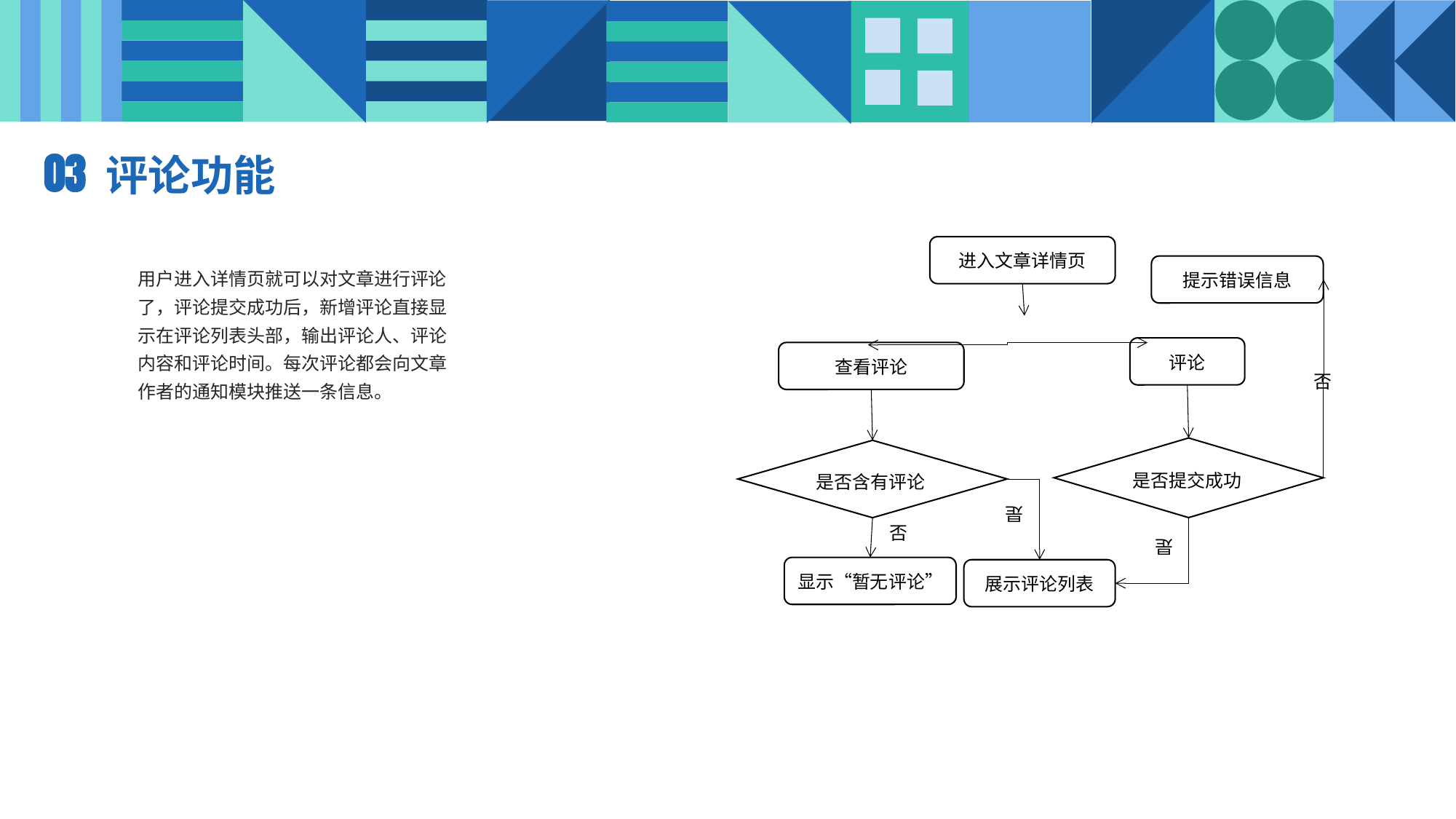

03 评论功能

进入文章详情页
提示错误信息
评论
查看评论
否
是否提交成功
是否含有评论
是
否
是
显示“暂无评论”
展示评论列表
用户进入详情页就可以对文章进行评论了，评论提交成功后，新增评论直接显示在评论列表头部，输出评论人、评论内容和评论时间。每次评论都会向文章作者的通知模块推送一条信息。